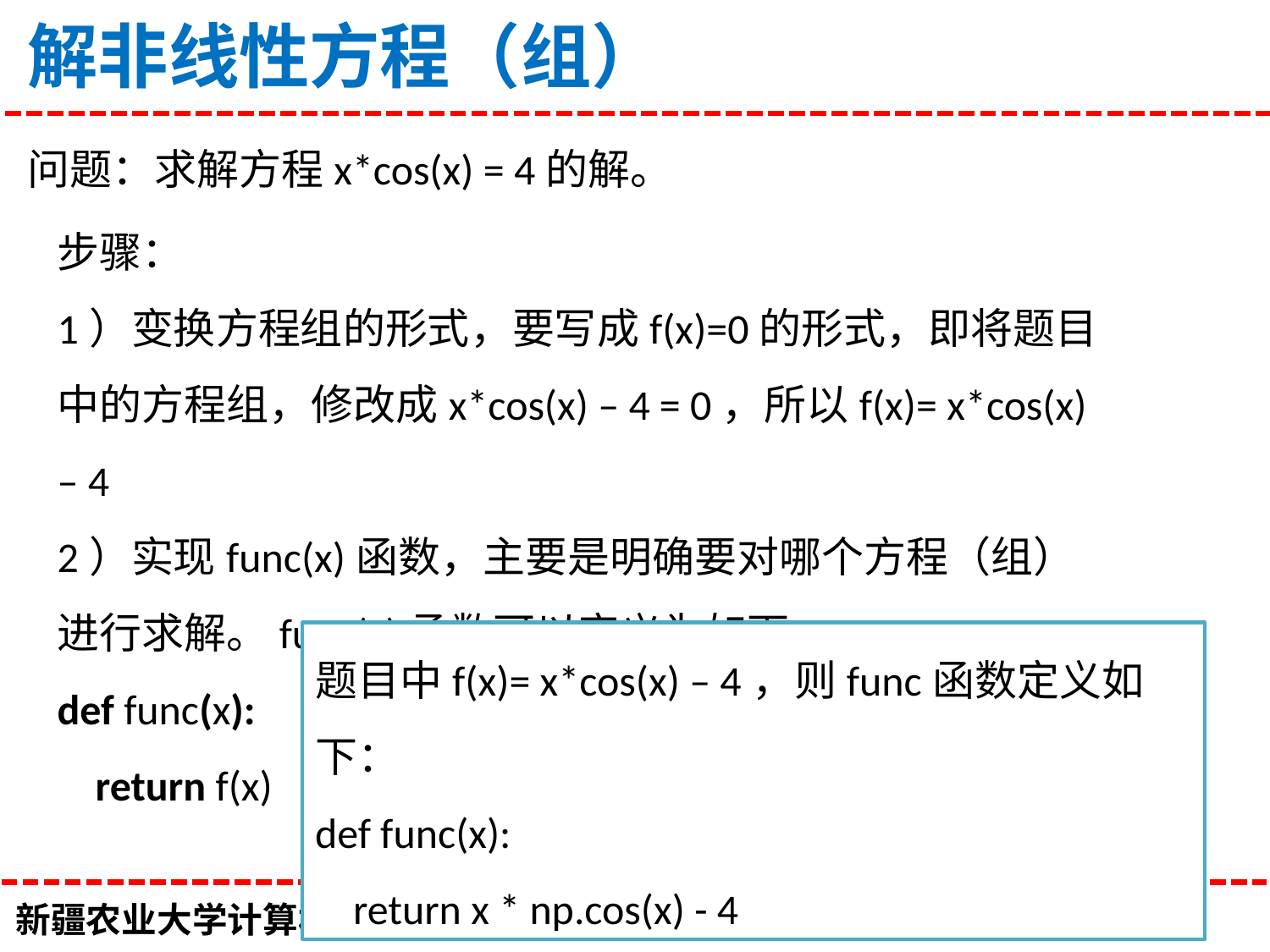

# 解非线性方程（组）
问题：求解方程x*cos(x) = 4的解。

步骤：
1）变换方程组的形式，要写成f(x)=0的形式，即将题目中的方程组，修改成x*cos(x) – 4 = 0，所以f(x)= x*cos(x) – 4
2）实现func(x)函数，主要是明确要对哪个方程（组）进行求解。func(x)函数可以定义为如下：
def func(x):
    return f(x)
题目中f(x)= x*cos(x) – 4，则func函数定义如下：
def func(x):
    return x * np.cos(x) - 4